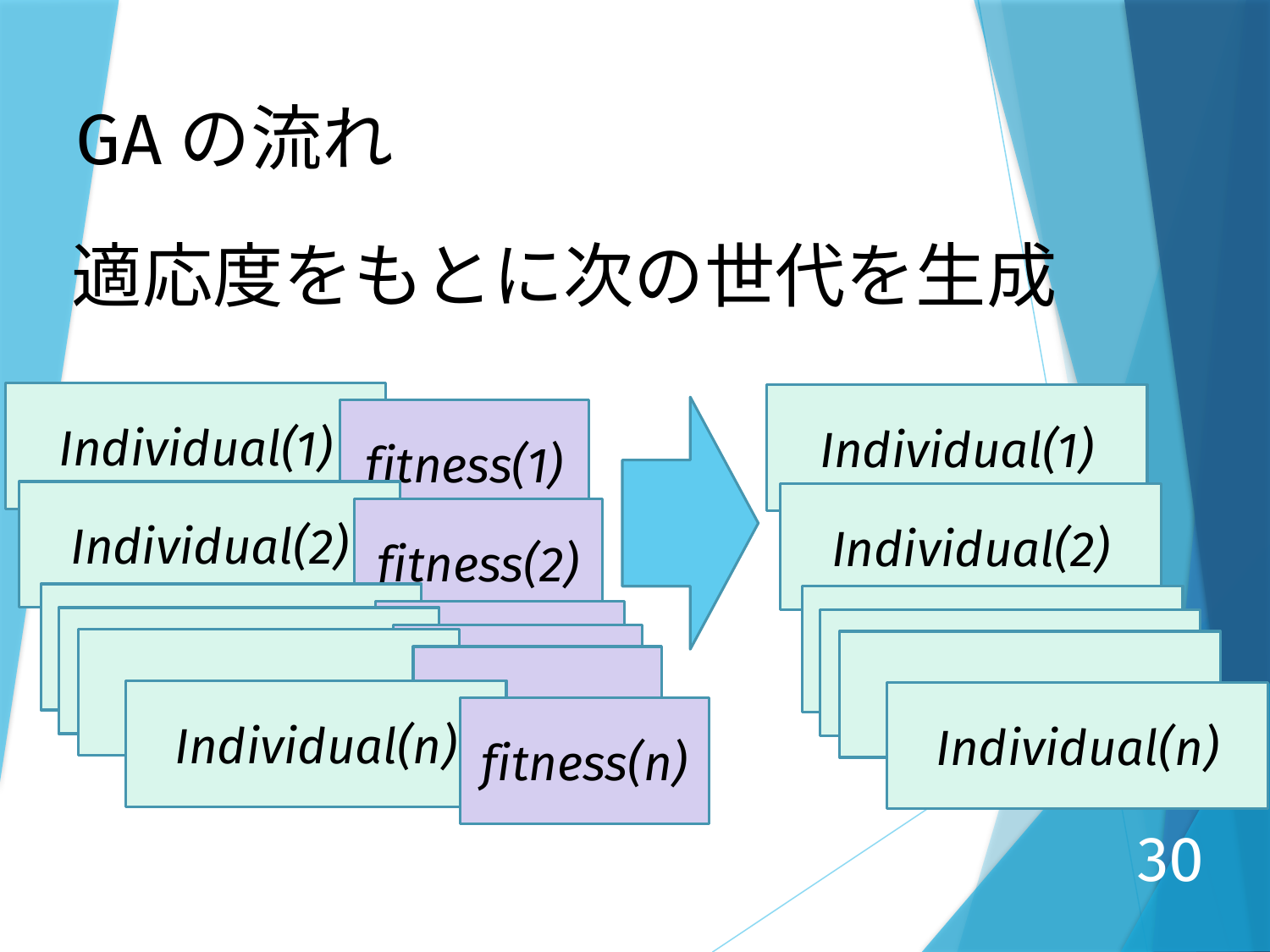

GAの流れ
適応度をもとに次の世代を生成
Individual(1)
Individual(1)

fitness(1)
Individual(2)
Individual(2)
fitness(2)

Individual(n)
Individual(n)
fitness(n)
30